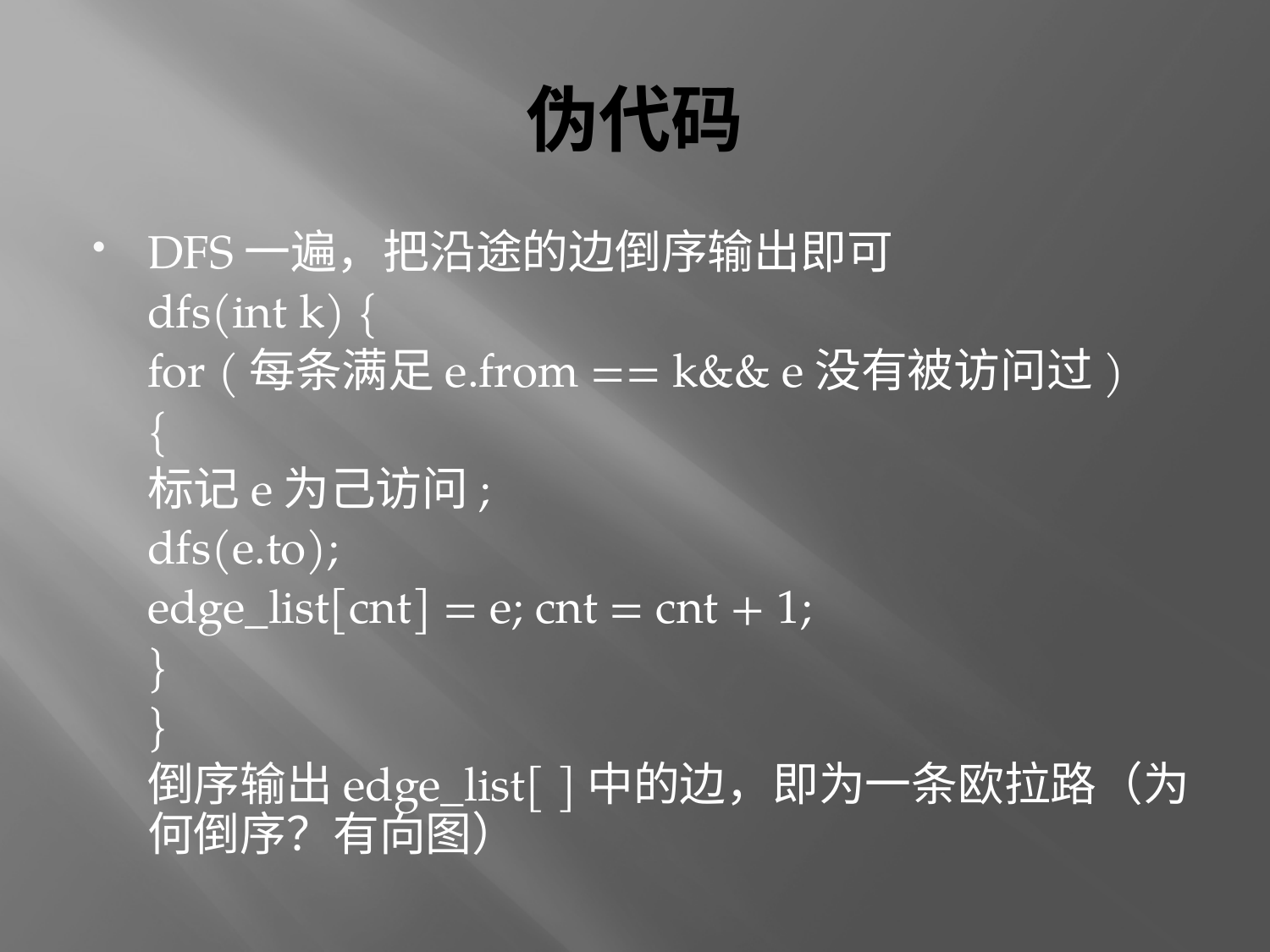

# 伪代码
DFS一遍，把沿途的边倒序输出即可
	dfs(int k) {
		for (每条满足e.from == k&& e没有被访问过)
		{
			标记e为己访问;
			dfs(e.to);
			edge_list[cnt] = e; cnt = cnt + 1;
		}
	}
	倒序输出edge_list[ ]中的边，即为一条欧拉路（为何倒序？有向图）